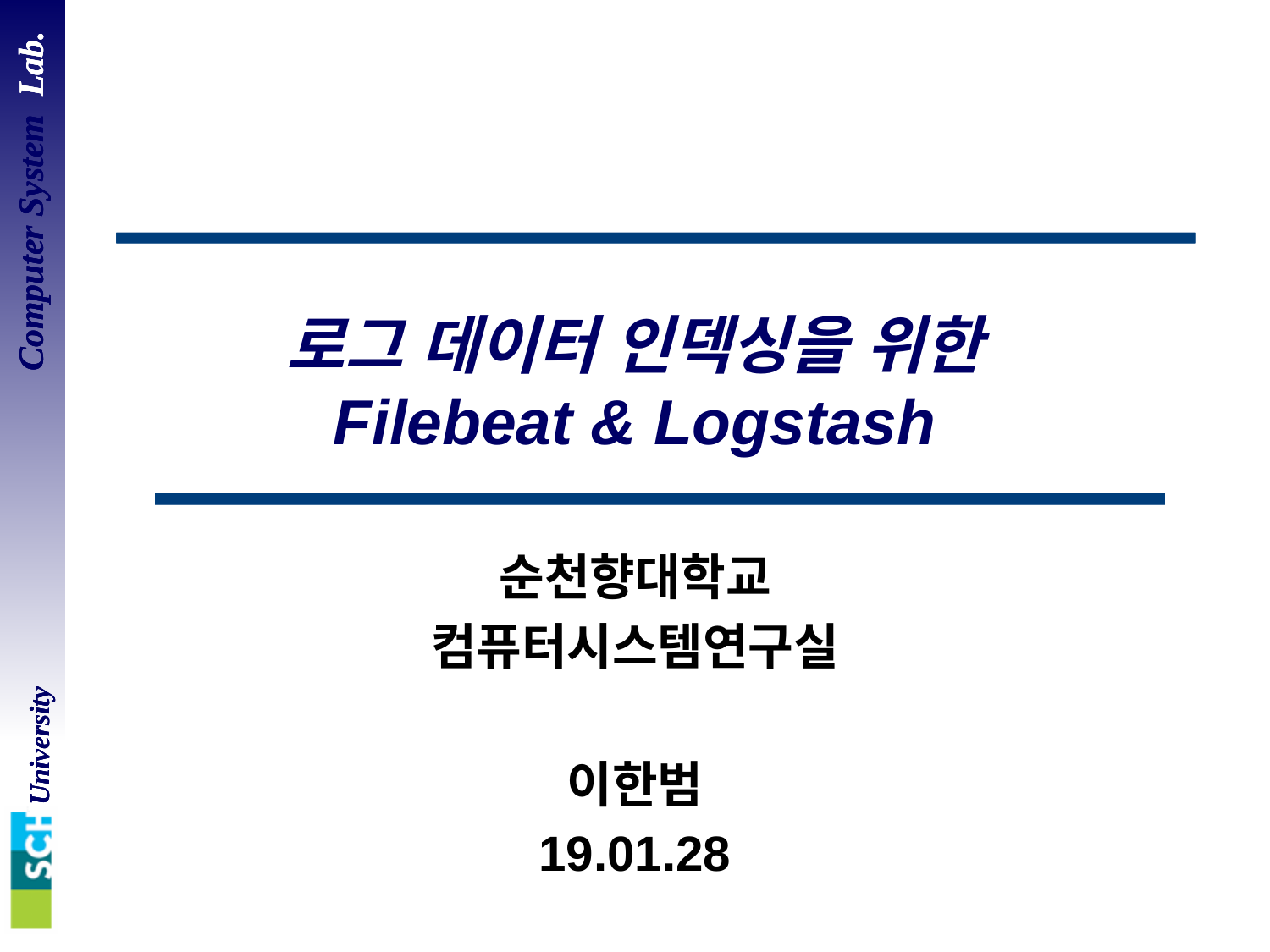

# 로그 데이터 인덱싱을 위한 Filebeat & Logstash
순천향대학교
컴퓨터시스템연구실

이한범
19.01.28